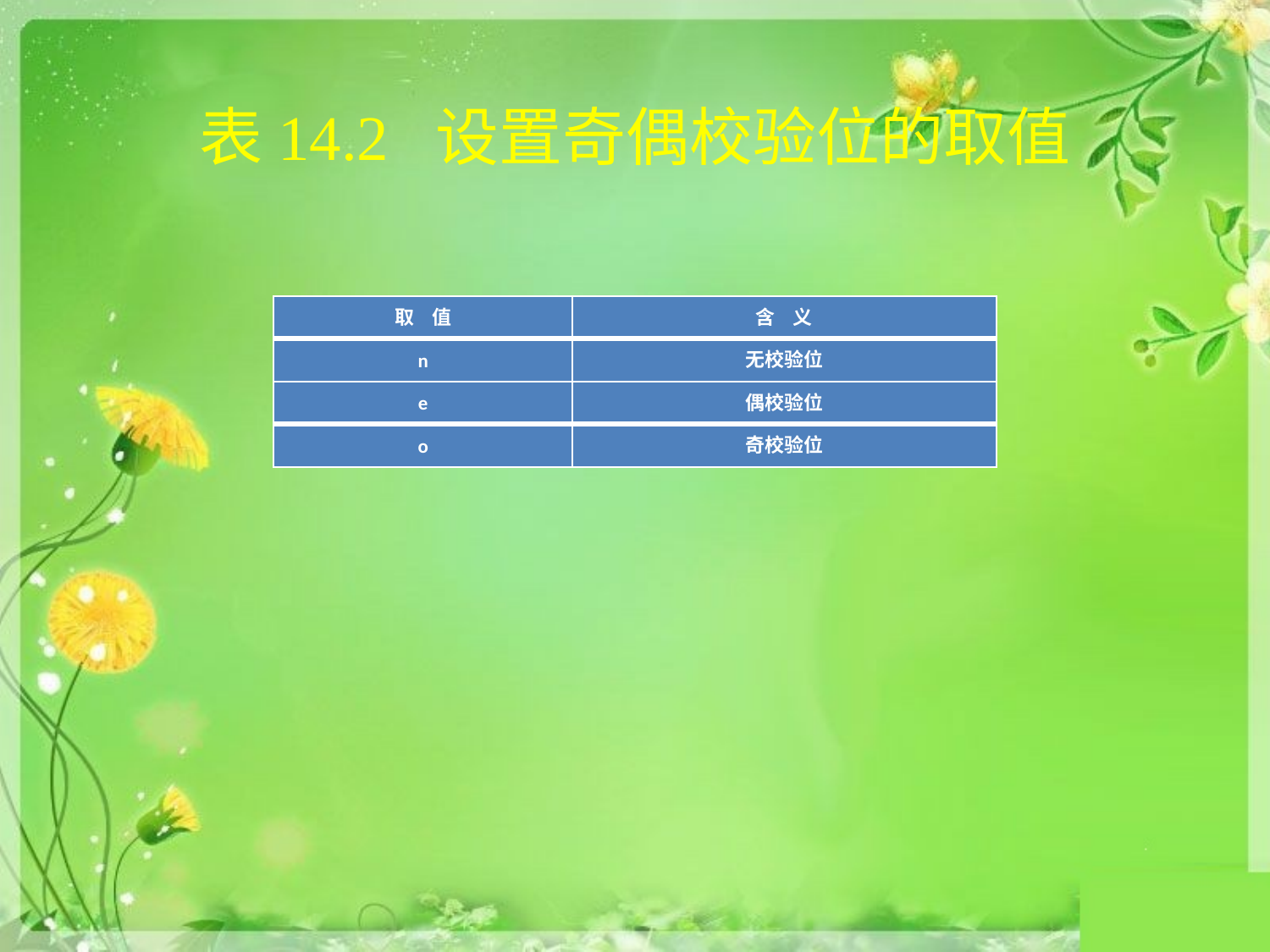

# 表14.2  设置奇偶校验位的取值
| 取 值 | 含 义 |
| --- | --- |
| n | 无校验位 |
| e | 偶校验位 |
| o | 奇校验位 |